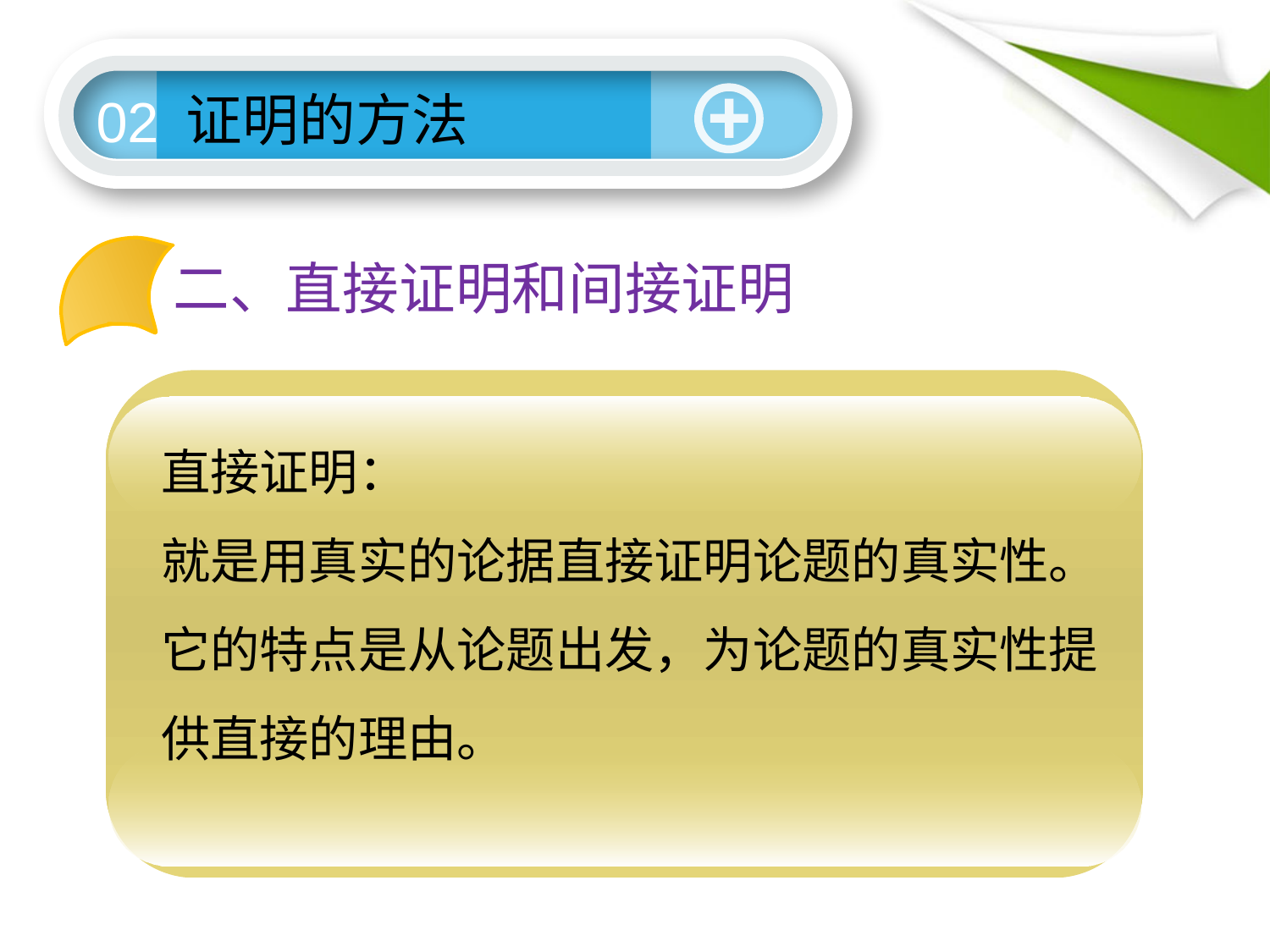

证明的方法
02

二、直接证明和间接证明

A  —  B
B  —  A

直接证明：
就是用真实的论据直接证明论题的真实性。它的特点是从论题出发，为论题的真实性提供直接的理由。